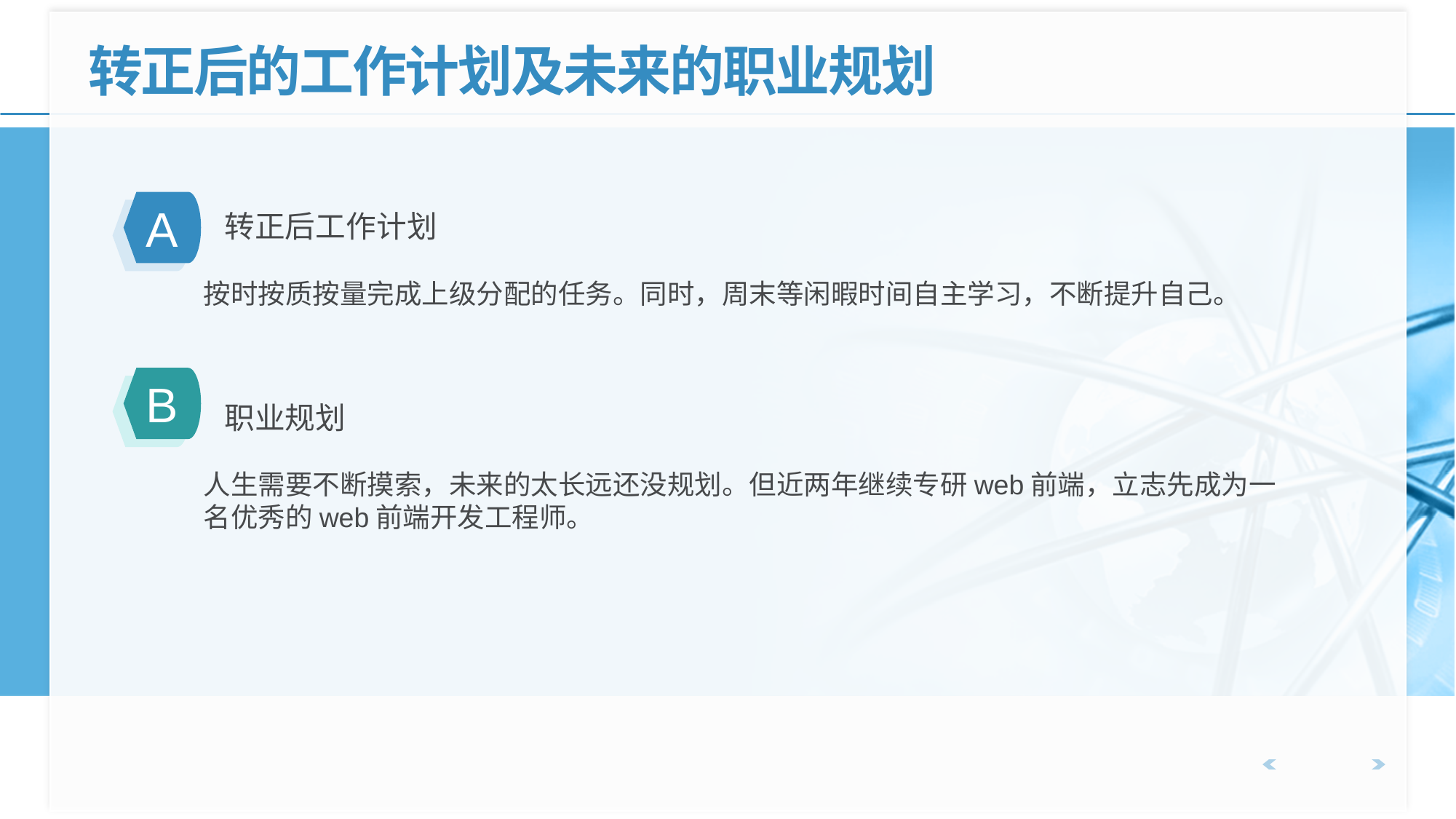

转正后的工作计划及未来的职业规划
转正后工作计划
A

按时按质按量完成上级分配的任务。同时，周末等闲暇时间自主学习，不断提升自己。
B
职业规划

人生需要不断摸索，未来的太长远还没规划。但近两年继续专研web前端，立志先成为一名优秀的web前端开发工程师。